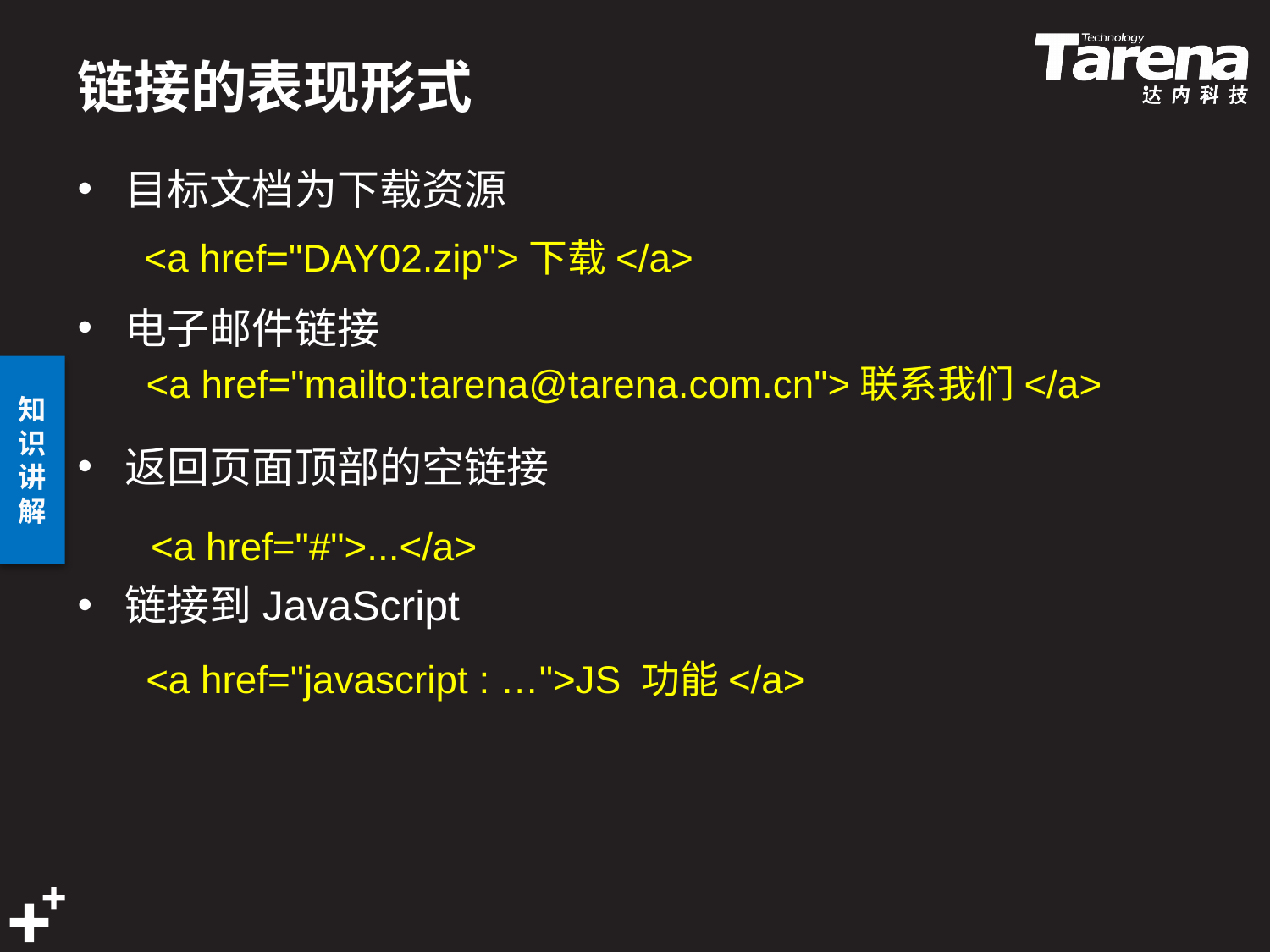

# 链接的表现形式
目标文档为下载资源

电子邮件链接

返回页面顶部的空链接

链接到JavaScript
<a href="DAY02.zip">下载</a>
<a href="mailto:tarena@tarena.com.cn">联系我们</a>
<a href="#">...</a>
<a href="javascript : …">JS 功能</a>